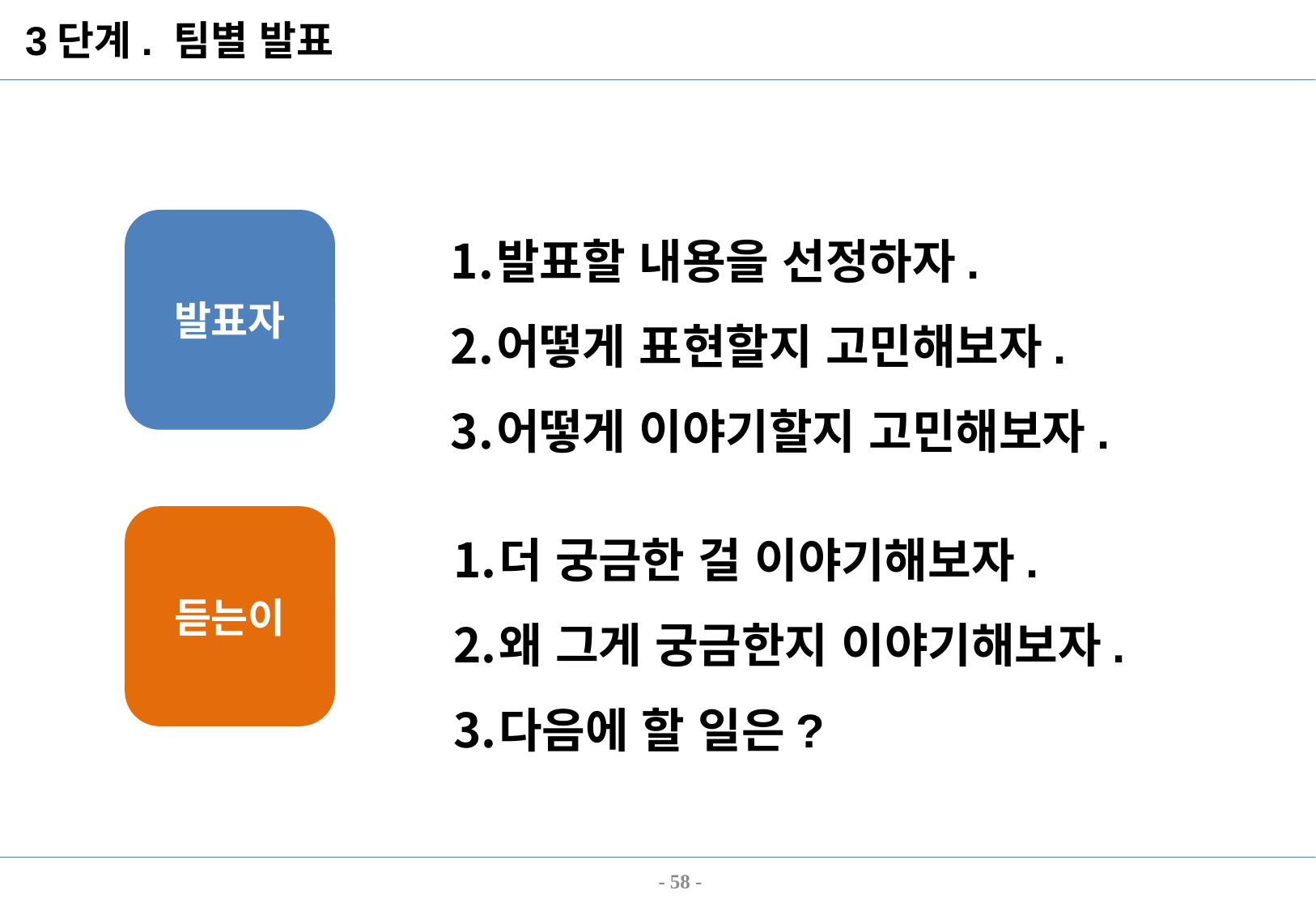

# 3단계. 팀별 발표
발표할 내용을 선정하자.
어떻게 표현할지 고민해보자.
어떻게 이야기할지 고민해보자.
발표자
더 궁금한 걸 이야기해보자.
왜 그게 궁금한지 이야기해보자.
다음에 할 일은?
듣는이
- 58 -